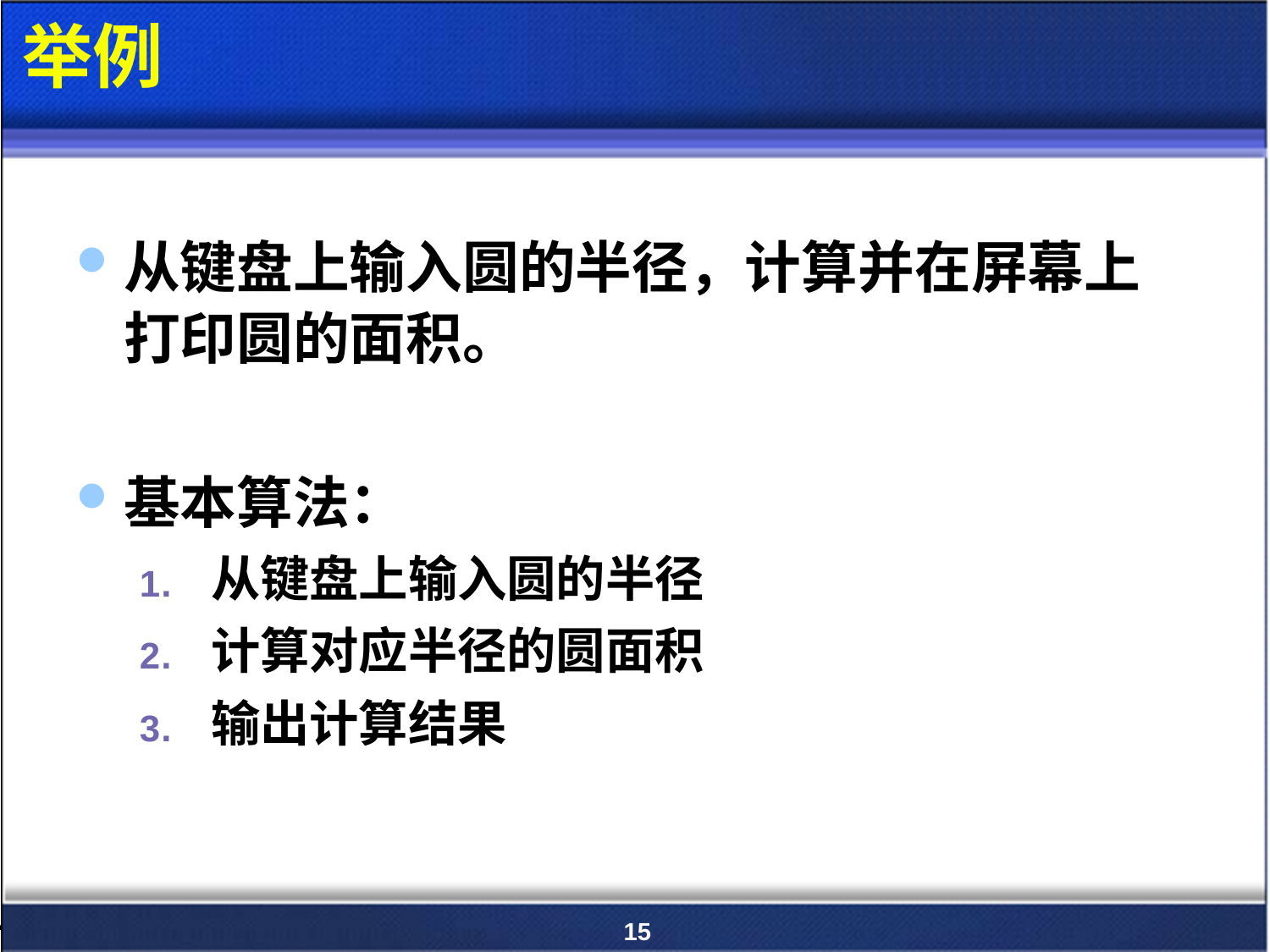

# 举例
从键盘上输入圆的半径，计算并在屏幕上打印圆的面积。

基本算法：
从键盘上输入圆的半径
计算对应半径的圆面积
输出计算结果
15